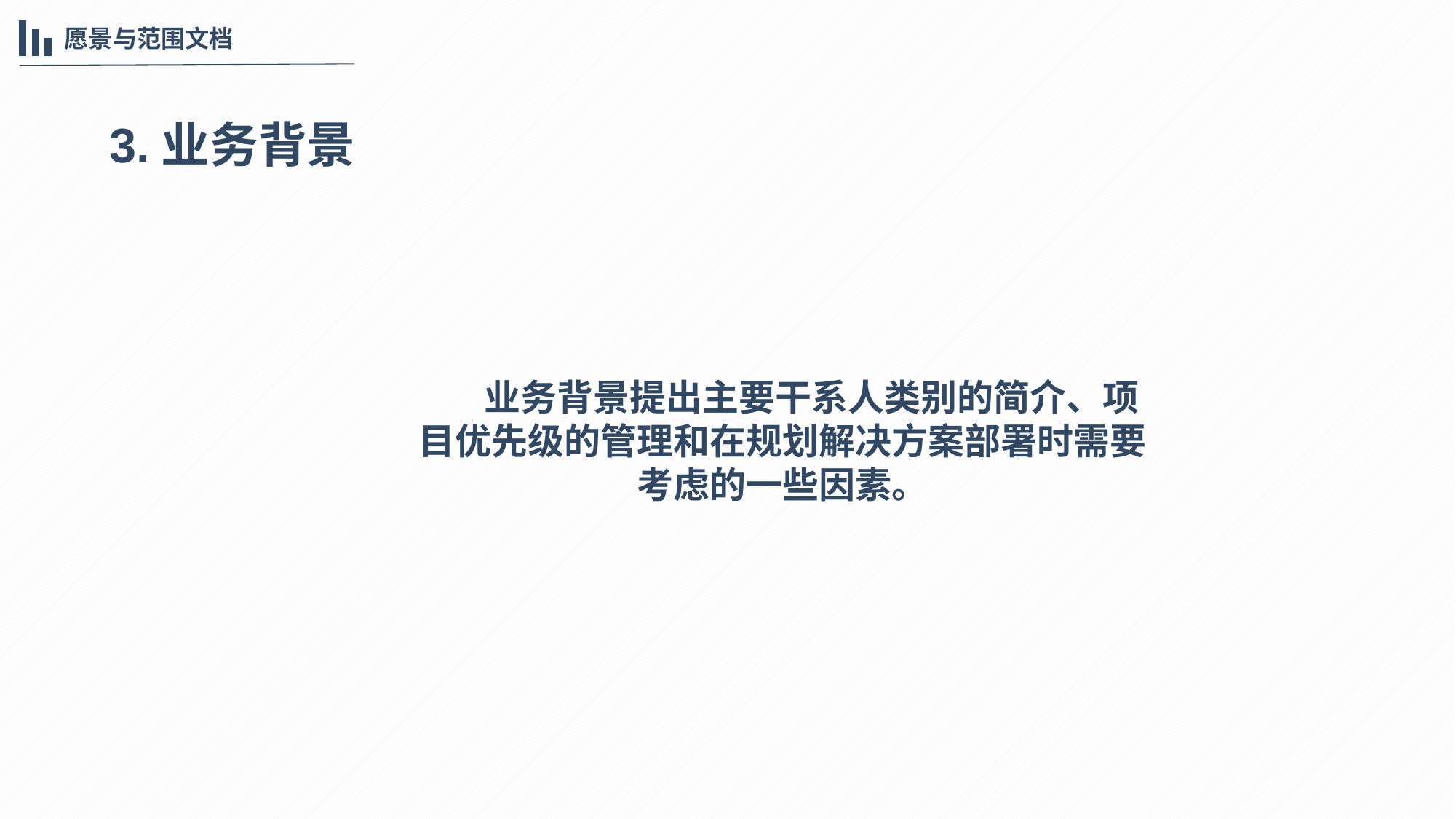

愿景与范围文档

3.业务背景
           业务背景提出主要干系人类别的简介、项目优先级的管理和在规划解决方案部署时需要考虑的一些因素。